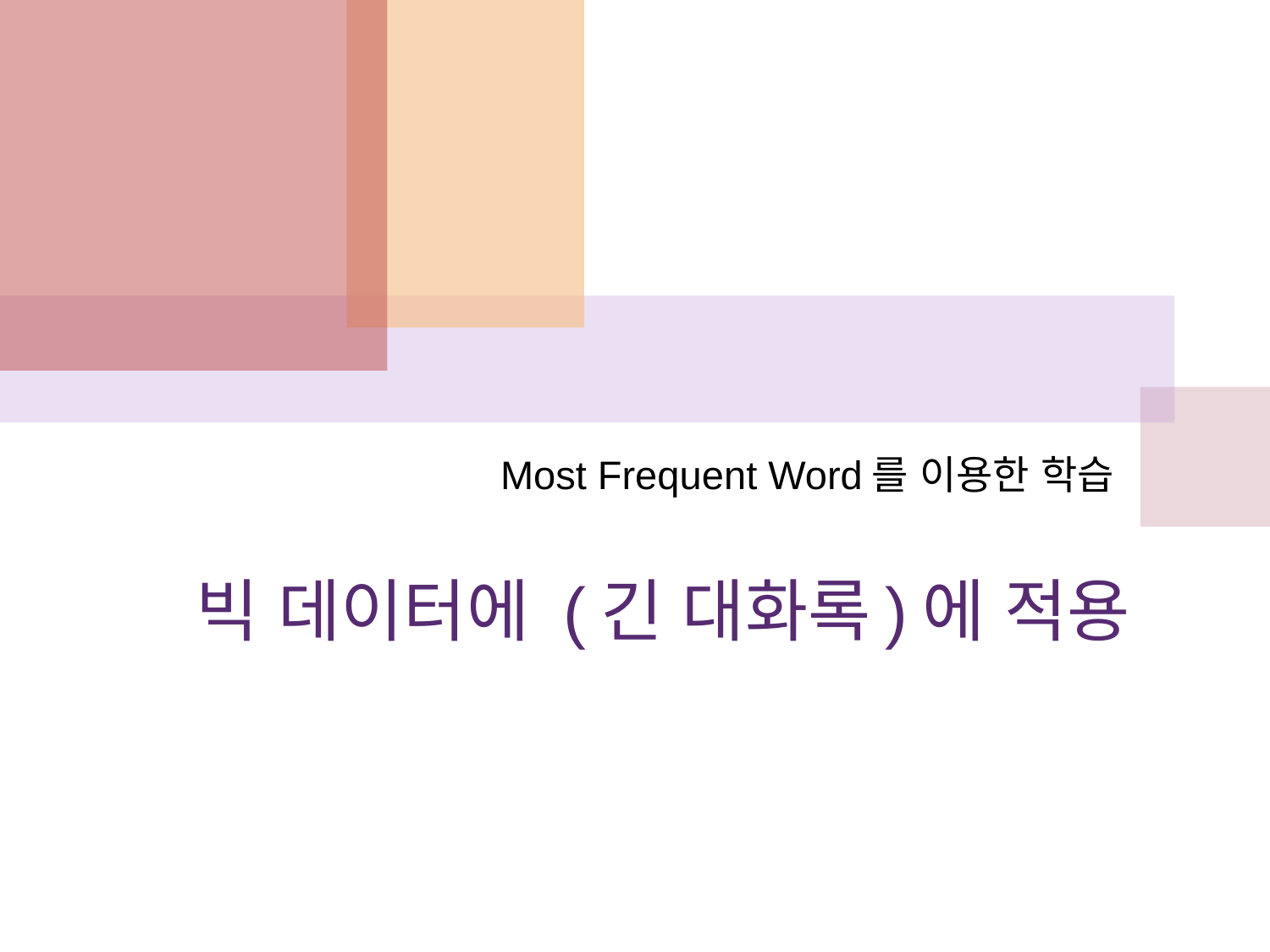

Most Frequent Word를 이용한 학습
# 빅 데이터에 (긴 대화록)에 적용